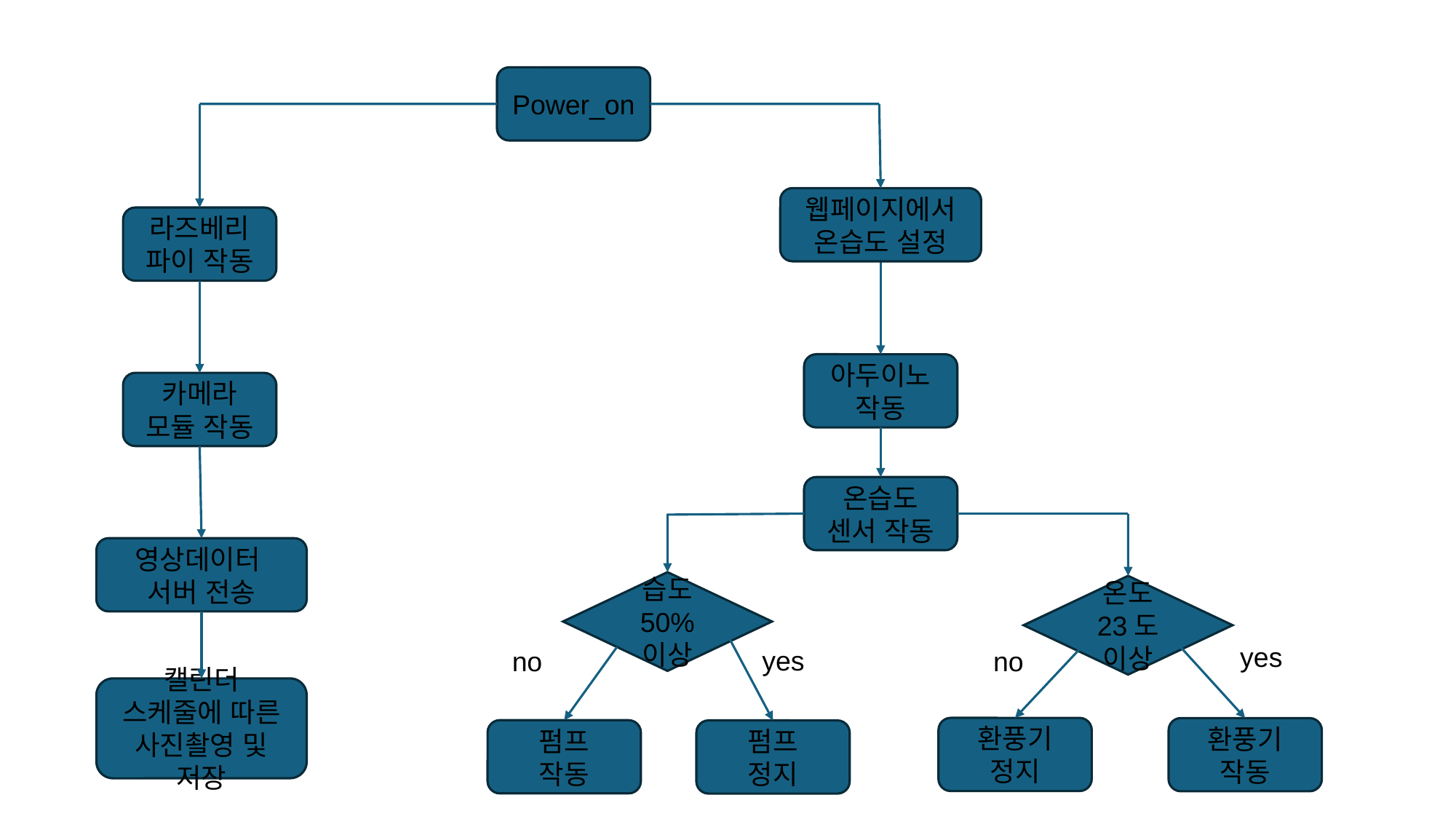

Power_on
웹페이지에서 온습도 설정
라즈베리파이 작동
아두이노 작동
카메라 모듈 작동
온습도 센서 작동
영상데이터
서버 전송
습도 50% 이상
온도 23도
이상
yes
yes
no
no
캘린더 스케줄에 따른 사진촬영 및 저장
환풍기
정지
환풍기
작동
펌프
작동
펌프
정지